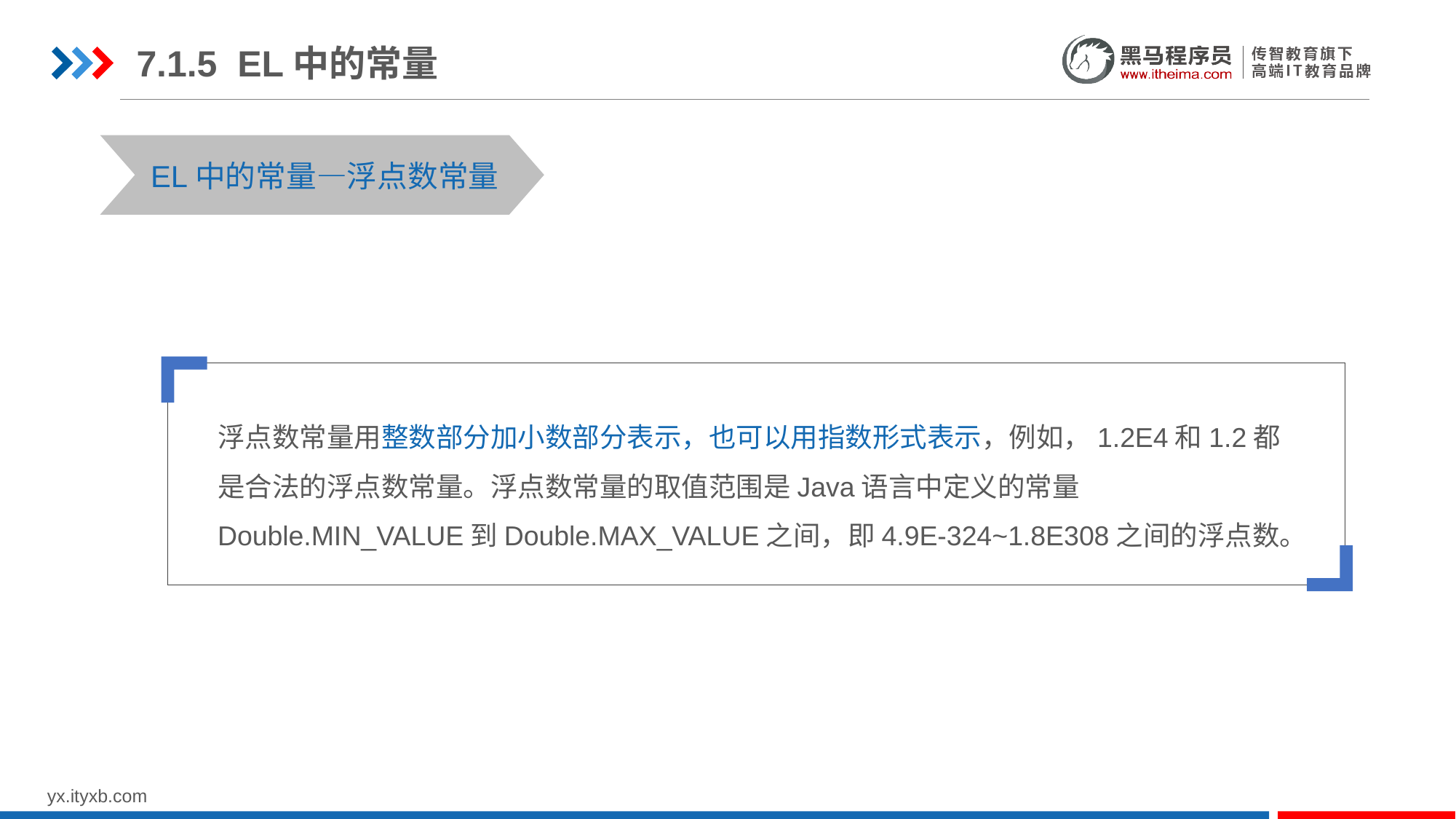

7.1.5  EL中的常量

EL中的常量—浮点数常量

浮点数常量用整数部分加小数部分表示，也可以用指数形式表示，例如，1.2E4和1.2都是合法的浮点数常量。浮点数常量的取值范围是Java语言中定义的常量Double.MIN_VALUE到Double.MAX_VALUE之间，即4.9E-324~1.8E308之间的浮点数。